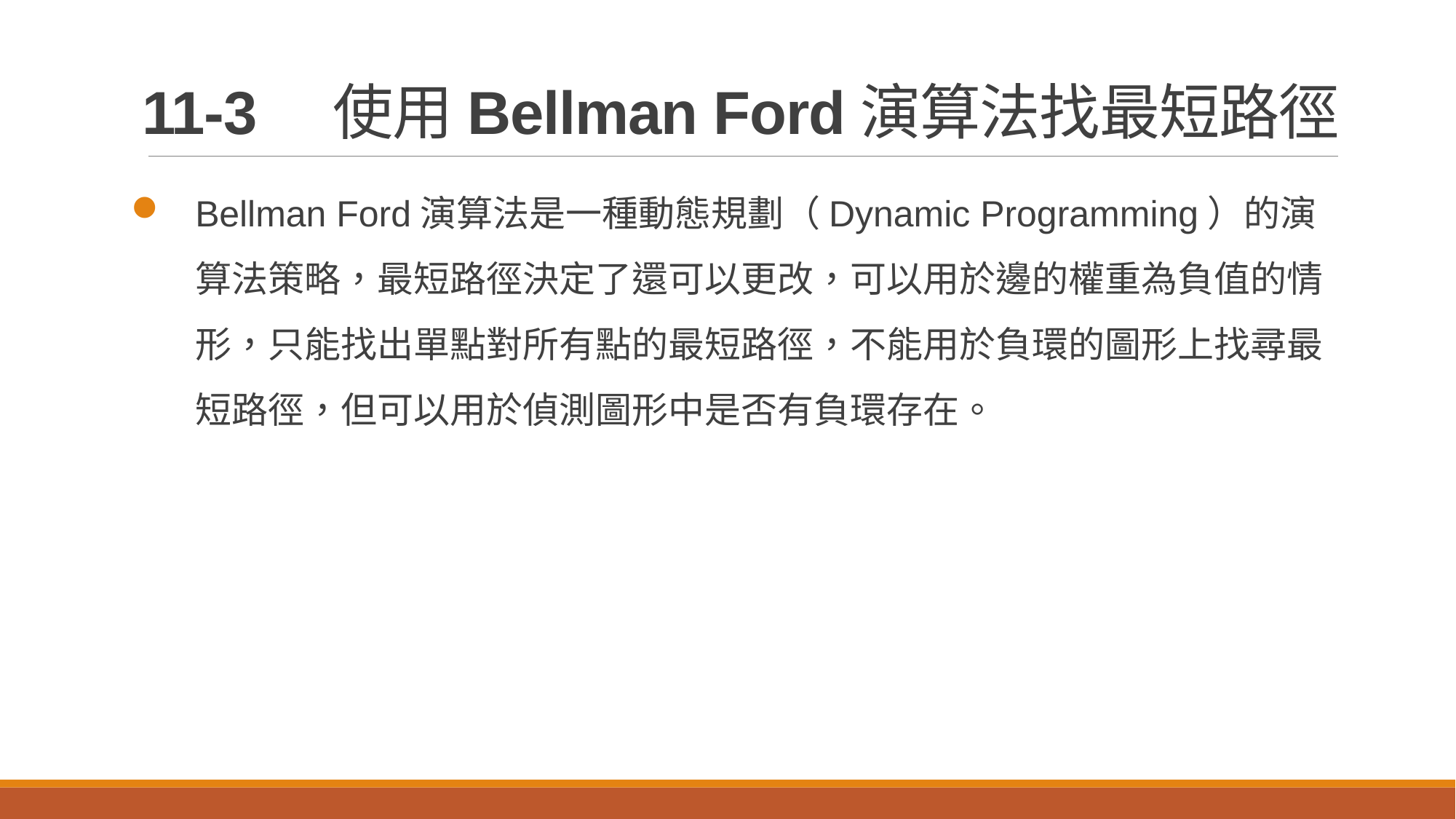

# 11-3　使用Bellman Ford演算法找最短路徑
Bellman Ford演算法是一種動態規劃（Dynamic Programming）的演算法策略，最短路徑決定了還可以更改，可以用於邊的權重為負值的情形，只能找出單點對所有點的最短路徑，不能用於負環的圖形上找尋最短路徑，但可以用於偵測圖形中是否有負環存在。